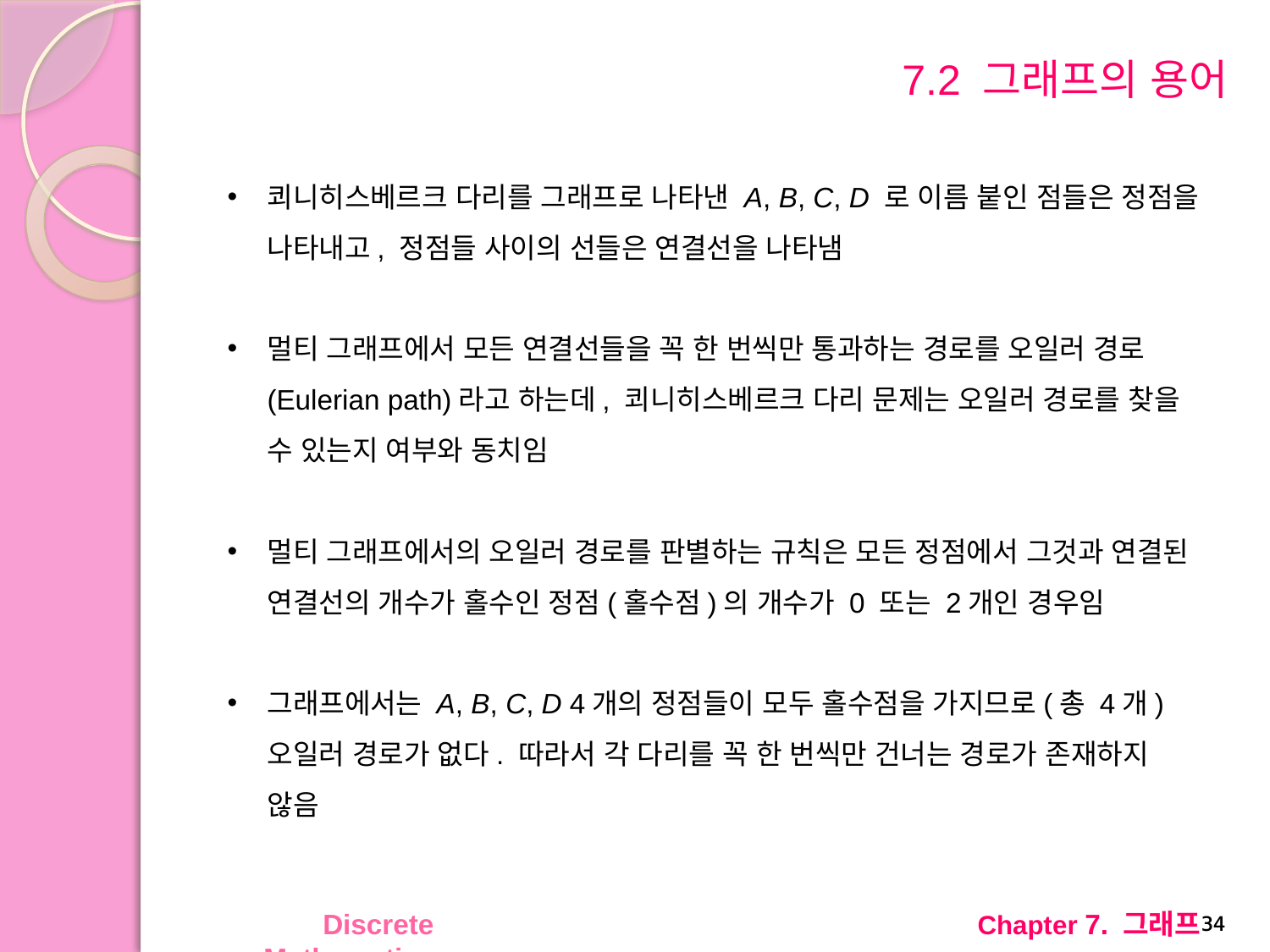

# 7.2 그래프의 용어
쾨니히스베르크 다리를 그래프로 나타낸 A, B, C, D 로 이름 붙인 점들은 정점을 나타내고, 정점들 사이의 선들은 연결선을 나타냄

멀티 그래프에서 모든 연결선들을 꼭 한 번씩만 통과하는 경로를 오일러 경로(Eulerian path)라고 하는데, 쾨니히스베르크 다리 문제는 오일러 경로를 찾을 수 있는지 여부와 동치임

멀티 그래프에서의 오일러 경로를 판별하는 규칙은 모든 정점에서 그것과 연결된 연결선의 개수가 홀수인 정점(홀수점)의 개수가 0 또는 2개인 경우임

그래프에서는 A, B, C, D 4개의 정점들이 모두 홀수점을 가지므로(총 4개) 오일러 경로가 없다. 따라서 각 다리를 꼭 한 번씩만 건너는 경로가 존재하지 않음
Discrete Mathematics
Chapter 7. 그래프
34